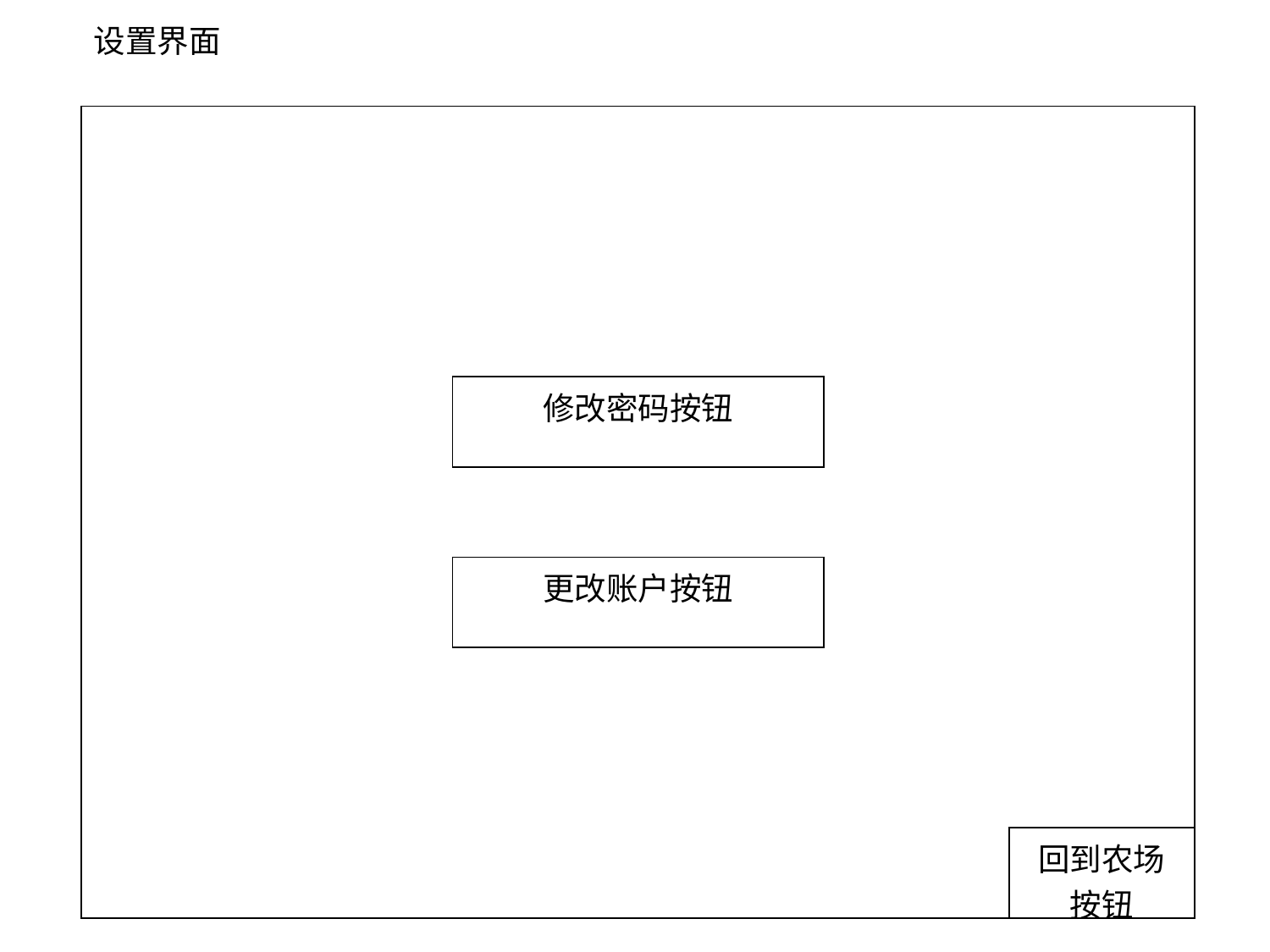

设置界面
|  |  |  |  |  |  |  |  |  |  |  |  |
| --- | --- | --- | --- | --- | --- | --- | --- | --- | --- | --- | --- |
|  |  |  |  |  |  |  |  |  |  |  |  |
|  |  |  |  |  |  |  |  |  |  |  |  |
|  |  |  |  | 修改密码按钮 |  |  |  |  |  |  |  |
|  |  |  |  |  |  |  |  |  |  |  |  |
|  |  |  |  | 更改账户按钮 |  |  |  |  |  |  |  |
|  |  |  |  |  |  |  |  |  |  |  |  |
|  |  |  |  |  |  |  |  |  |  |  |  |
|  |  |  |  |  |  |  |  |  |  | 回到农场 按钮 |  |